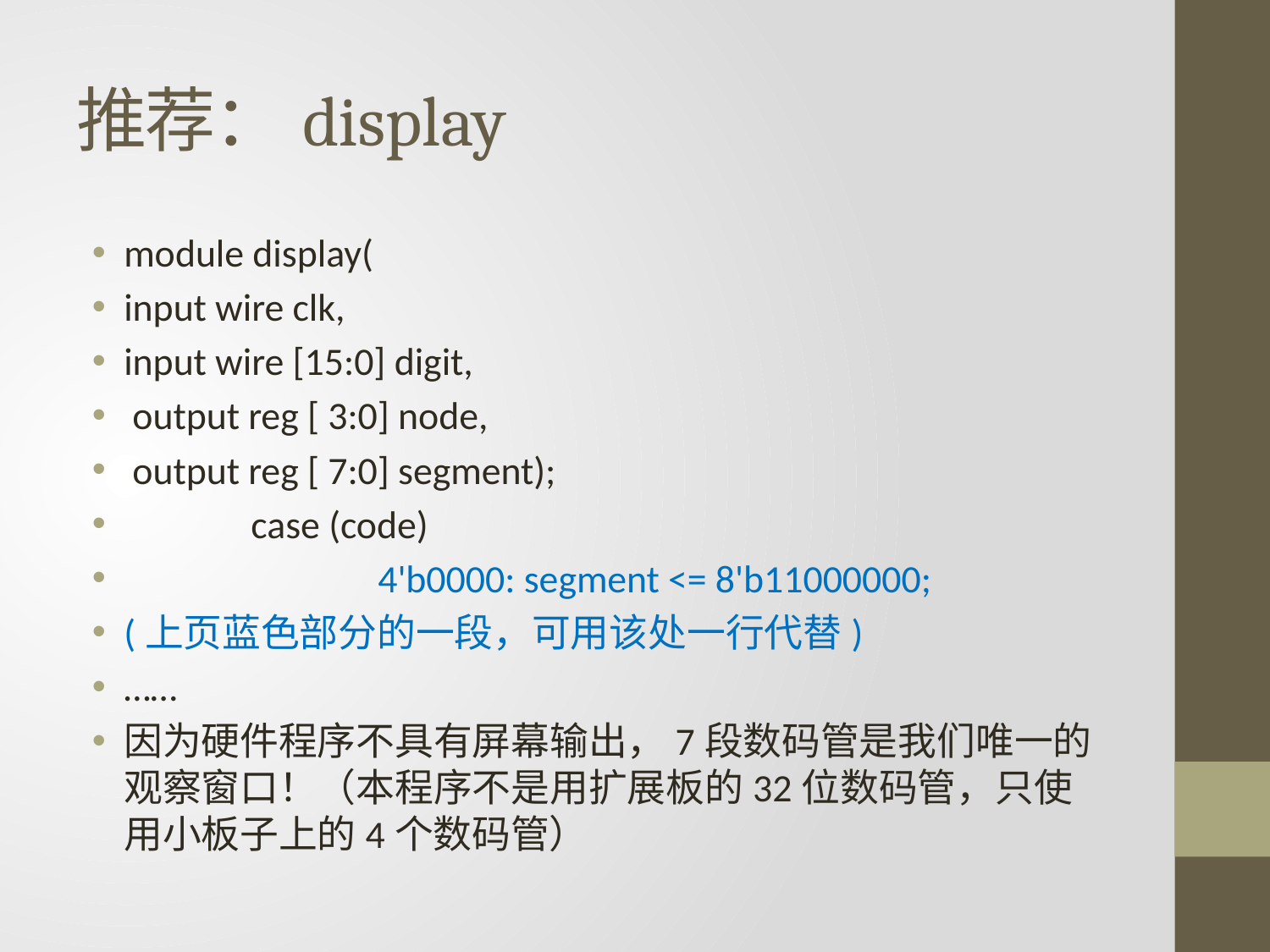

# 推荐：display
module display(
input wire clk,
input wire [15:0] digit,
 output reg [ 3:0] node,
 output reg [ 7:0] segment);
	case (code)
		4'b0000: segment <= 8'b11000000;
(上页蓝色部分的一段，可用该处一行代替)
……
因为硬件程序不具有屏幕输出，7段数码管是我们唯一的观察窗口！（本程序不是用扩展板的32位数码管，只使用小板子上的4个数码管）